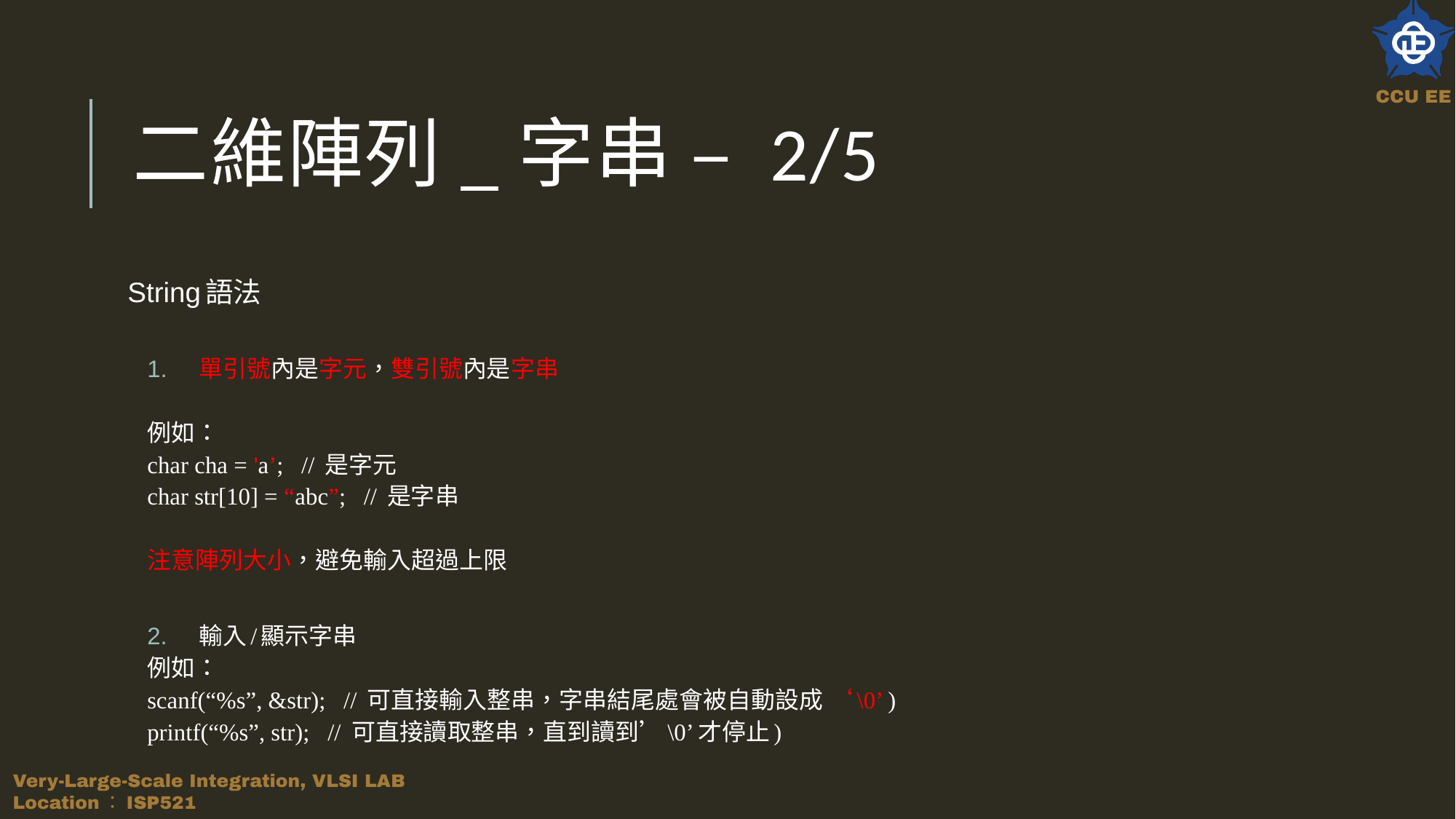

# 二維陣列_字串 – 2/5
String語法

單引號內是字元，雙引號內是字串

例如：
	char cha = 'a’;   // 是字元
	char str[10] = “abc”;   // 是字串

注意陣列大小，避免輸入超過上限

輸入/顯示字串
例如：
	scanf(“%s”, &str);   // 可直接輸入整串，字串結尾處會被自動設成 ‘\0’ )
	printf(“%s”, str);   // 可直接讀取整串，直到讀到’\0’才停止)